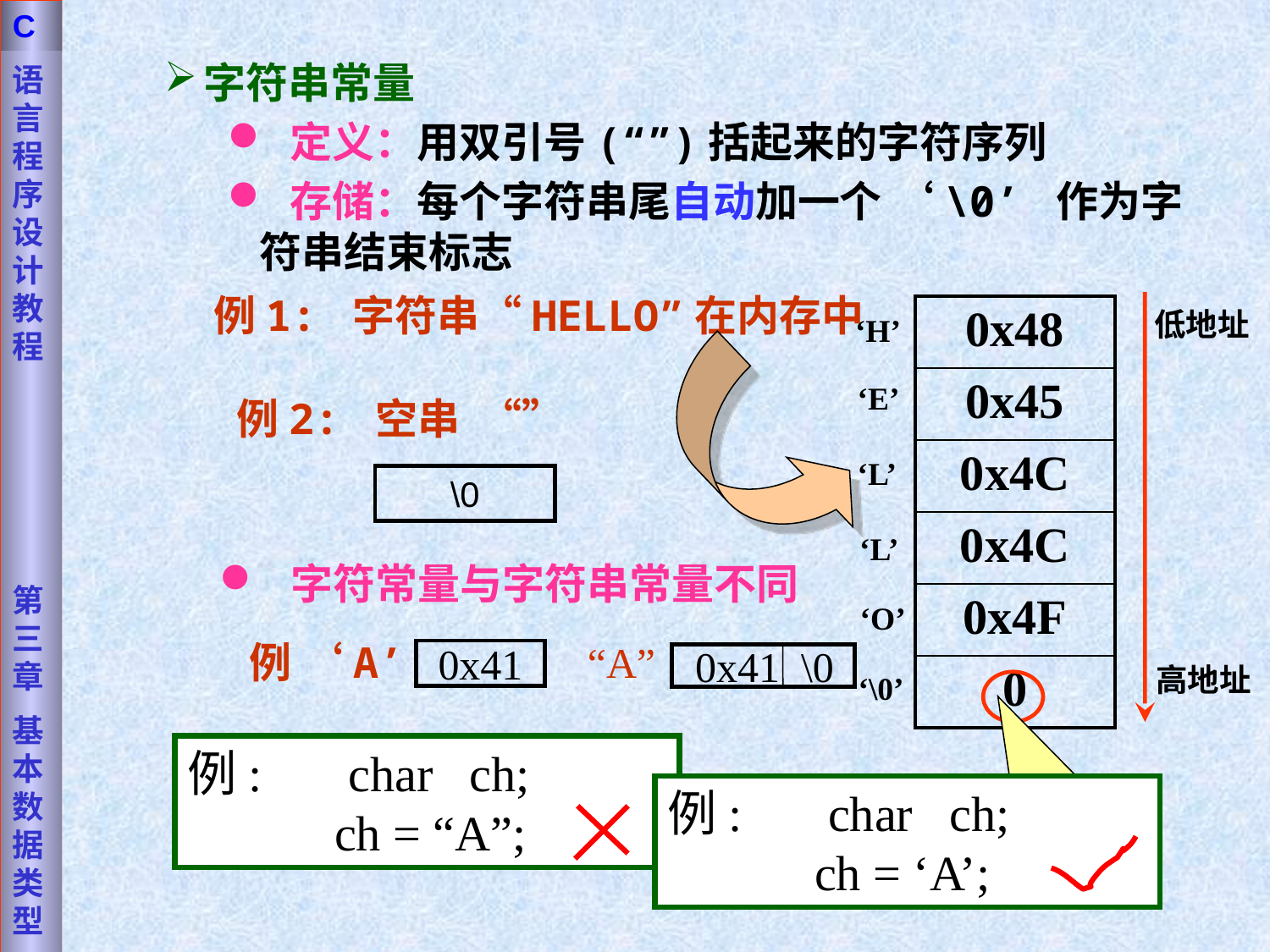

语言程序设计教程

第三章
基本数据类型
C
字符串常量
 定义：用双引号(“”)括起来的字符序列
 存储：每个字符串尾自动加一个 ‘\0’ 作为字符串结束标志
例1: 字符串“HELLO”在内存中

低地址
‘H’
‘E’
‘L’
‘L’
‘O’
高地址
‘\0’

字符串结束标志
| 0x48 |
| --- |
| 0x45 |
| 0x4C |
| 0x4C |
| 0x4F |
| 0 |
例2: 空串  “”

\0
  字符常量与字符串常量不同
例 ‘A’
“A”
0x41

 0x41  \0
例:       char   ch;
            ch = “A”;
例:       char   ch;
            ch = ‘A’;